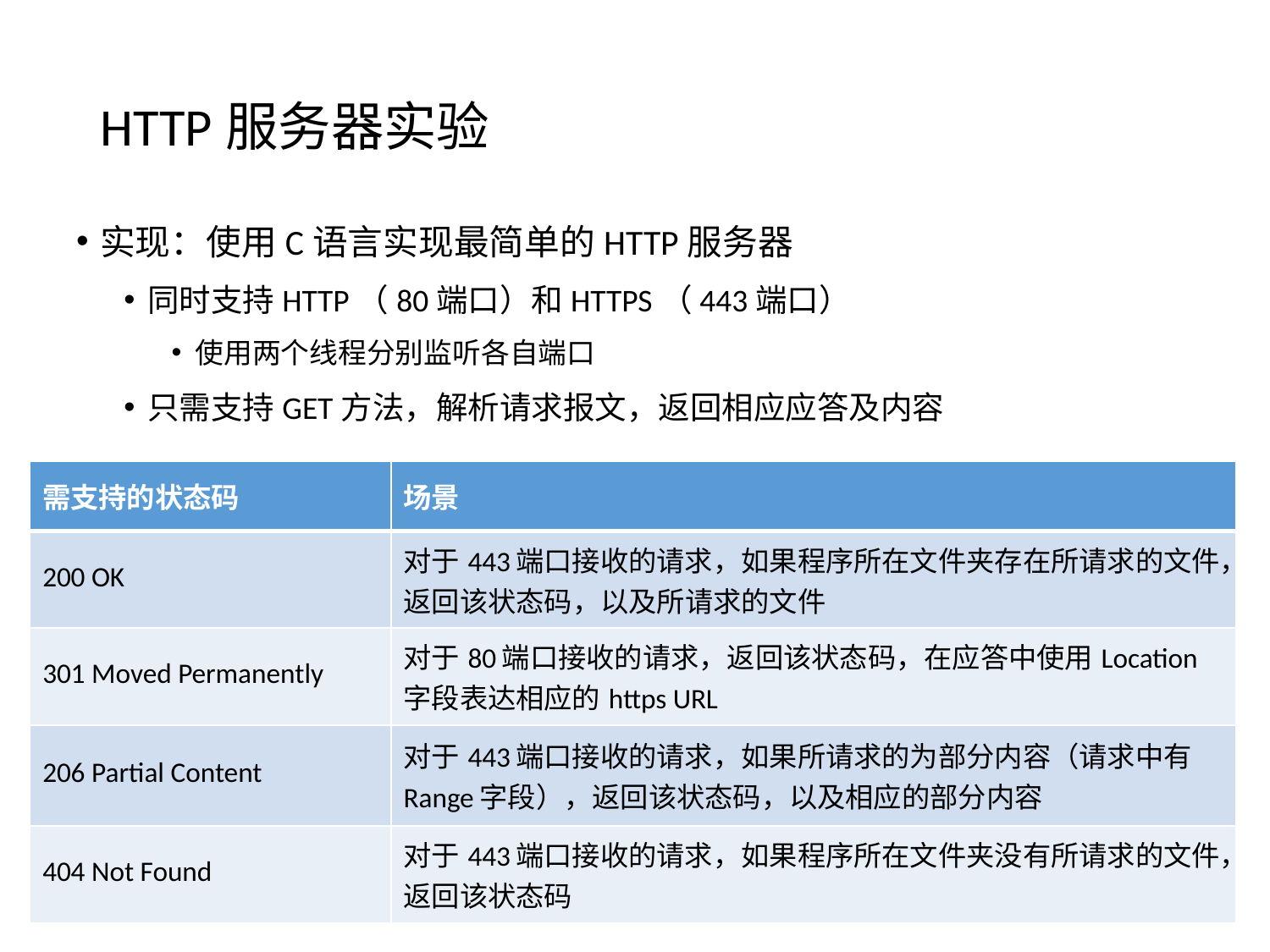

# HTTP服务器实验
实现：使用C语言实现最简单的HTTP服务器
同时支持HTTP（80端口）和HTTPS（443端口）
使用两个线程分别监听各自端口
只需支持GET方法，解析请求报文，返回相应应答及内容
| 需支持的状态码 | 场景 |
| --- | --- |
| 200 OK | 对于443端口接收的请求，如果程序所在文件夹存在所请求的文件，返回该状态码，以及所请求的文件 |
| 301 Moved Permanently | 对于80端口接收的请求，返回该状态码，在应答中使用Location字段表达相应的https URL |
| 206 Partial Content | 对于443端口接收的请求，如果所请求的为部分内容（请求中有Range字段），返回该状态码，以及相应的部分内容 |
| 404 Not Found | 对于443端口接收的请求，如果程序所在文件夹没有所请求的文件，返回该状态码 |